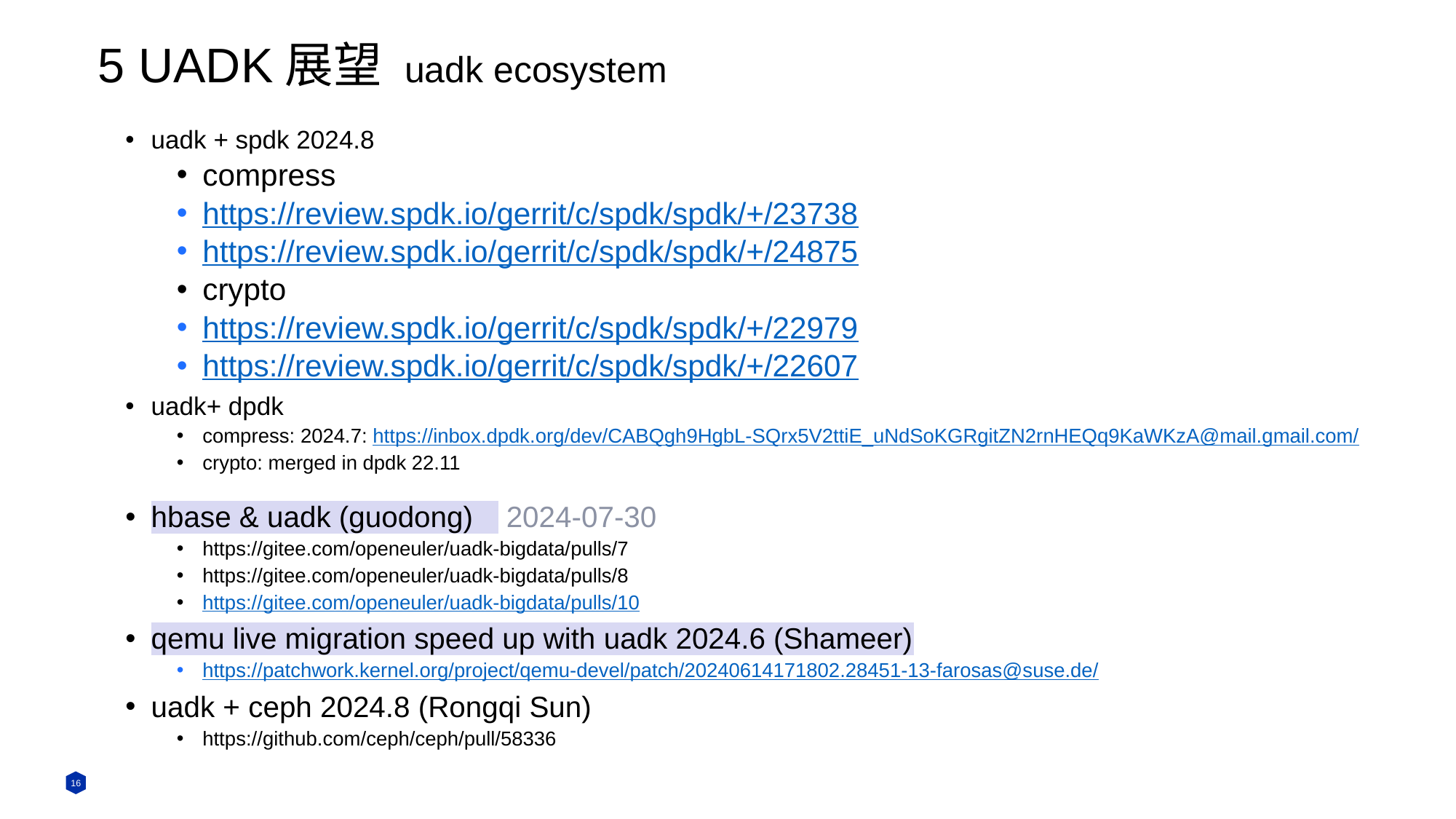

5 UADK展望 uadk ecosystem
uadk + spdk 2024.8
compress
https://review.spdk.io/gerrit/c/spdk/spdk/+/23738
https://review.spdk.io/gerrit/c/spdk/spdk/+/24875
crypto
https://review.spdk.io/gerrit/c/spdk/spdk/+/22979
https://review.spdk.io/gerrit/c/spdk/spdk/+/22607
uadk+ dpdk
compress: 2024.7: https://inbox.dpdk.org/dev/CABQgh9HgbL-SQrx5V2ttiE_uNdSoKGRgitZN2rnHEQq9KaWKzA@mail.gmail.com/
crypto: merged in dpdk 22.11

hbase & uadk (guodong)    2024-07-30
https://gitee.com/openeuler/uadk-bigdata/pulls/7
https://gitee.com/openeuler/uadk-bigdata/pulls/8
https://gitee.com/openeuler/uadk-bigdata/pulls/10
qemu live migration speed up with uadk 2024.6 (Shameer)
https://patchwork.kernel.org/project/qemu-devel/patch/20240614171802.28451-13-farosas@suse.de/
uadk + ceph 2024.8 (Rongqi Sun)
https://github.com/ceph/ceph/pull/58336